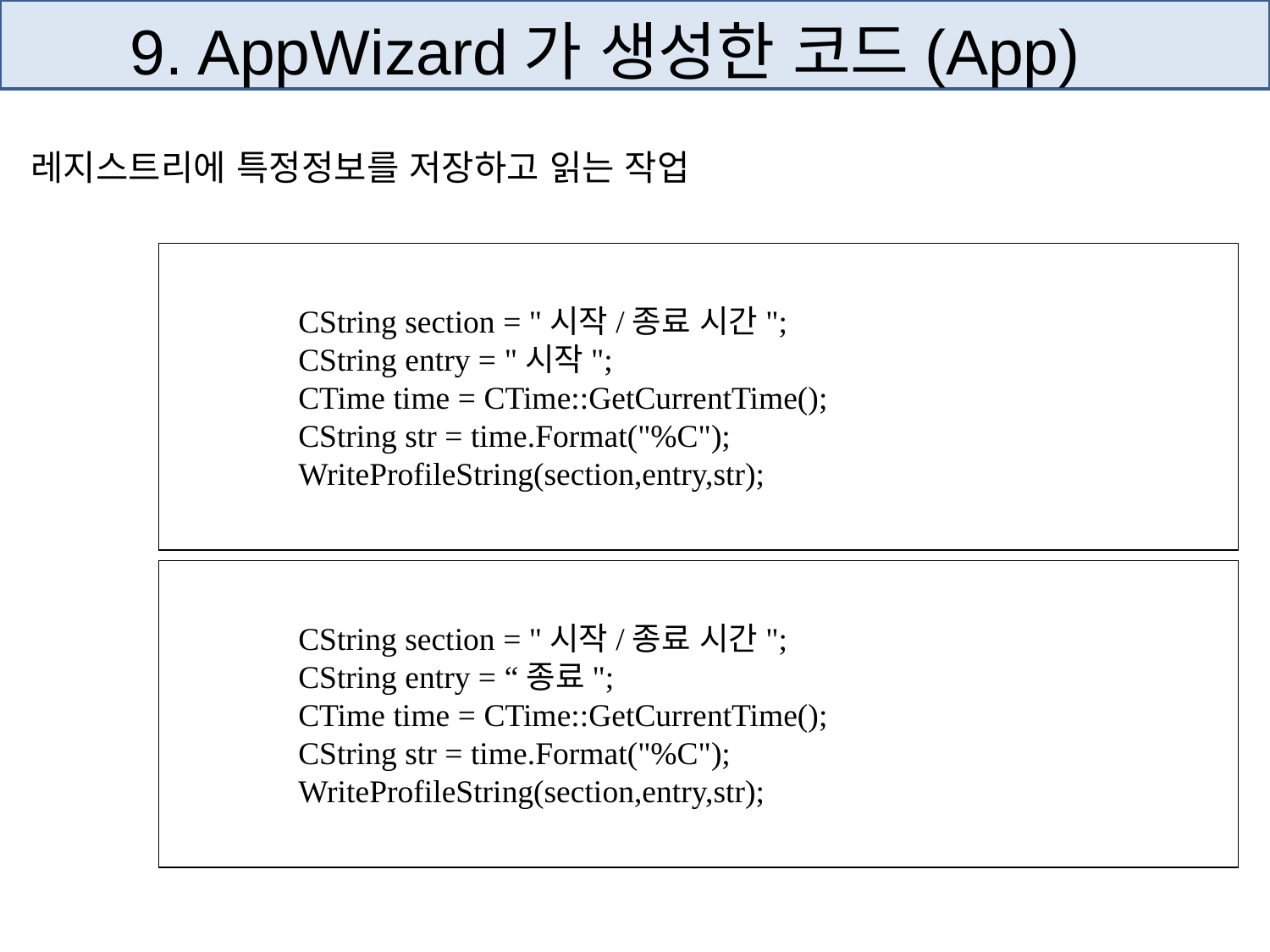

# 9. AppWizard가 생성한 코드(App)
 레지스트리에 특정정보를 저장하고 읽는 작업
	CString section = "시작/종료 시간";
	CString entry = "시작";
	CTime time = CTime::GetCurrentTime();
	CString str = time.Format("%C");
	WriteProfileString(section,entry,str);
	CString section = "시작/종료 시간";
	CString entry = “종료";
	CTime time = CTime::GetCurrentTime();
	CString str = time.Format("%C");
	WriteProfileString(section,entry,str);